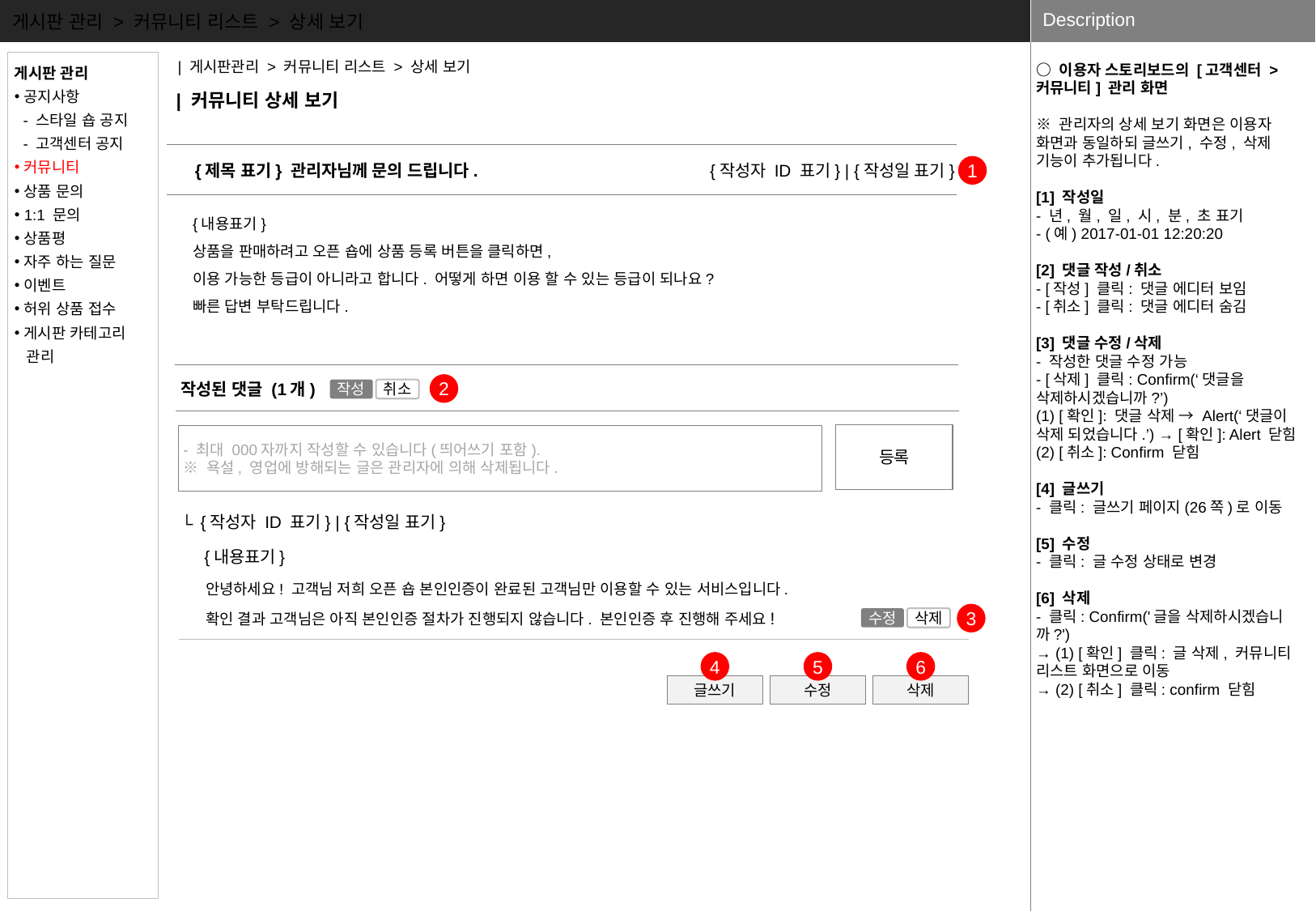

게시판 관리 > 커뮤니티 리스트 > 상세 보기

○ 이용자 스토리보드의 [고객센터 > 커뮤니티] 관리 화면

※ 관리자의 상세 보기 화면은 이용자 화면과 동일하되 글쓰기, 수정, 삭제 기능이 추가됩니다.

[1] 작성일
- 년, 월, 일, 시, 분, 초 표기
- (예) 2017-01-01 12:20:20

[2] 댓글 작성/취소
- [작성] 클릭: 댓글 에디터 보임
- [취소] 클릭: 댓글 에디터 숨김

[3] 댓글 수정/삭제
- 작성한 댓글 수정 가능
- [삭제] 클릭: Confirm(‘댓글을 삭제하시겠습니까?’)
(1) [확인]: 댓글 삭제 → Alert(‘댓글이 삭제 되었습니다.’) → [확인]: Alert 닫힘
(2) [취소]: Confirm 닫힘

[4] 글쓰기
- 클릭: 글쓰기 페이지(26쪽)로 이동

[5] 수정
- 클릭: 글 수정 상태로 변경

[6] 삭제
- 클릭: Confirm('글을 삭제하시겠습니까?')
→ (1) [확인] 클릭: 글 삭제, 커뮤니티 리스트 화면으로 이동
→ (2) [취소] 클릭: confirm 닫힘

| 게시판관리 > 커뮤니티 리스트 > 상세 보기
게시판 관리
공지사항
  - 스타일 숍 공지
  - 고객센터 공지
커뮤니티
상품 문의
1:1 문의
상품평
자주 하는 질문
이벤트
허위 상품 접수
게시판 카테고리
  관리
| 커뮤니티 상세 보기
{제목 표기} 관리자님께 문의 드립니다.
{작성자 ID 표기} | {작성일 표기}
1
{내용표기}
상품을 판매하려고 오픈 숍에 상품 등록 버튼을 클릭하면,
이용 가능한 등급이 아니라고 합니다. 어떻게 하면 이용 할 수 있는 등급이 되나요?
빠른 답변 부탁드립니다.
작성된 댓글 (1개)
2
작성
취소
등록
- 최대 000자까지 작성할 수 있습니다(띄어쓰기 포함).
※ 욕설, 영업에 방해되는 글은 관리자에 의해 삭제됩니다.
└
{작성자 ID 표기} | {작성일 표기}
{내용표기}
안녕하세요! 고객님 저희 오픈 숍 본인인증이 완료된 고객님만 이용할 수 있는 서비스입니다.
확인 결과 고객님은 아직 본인인증 절차가 진행되지 않습니다. 본인인증 후 진행해 주세요!
3
수정
삭제
4
5
6
글쓰기
수정
삭제